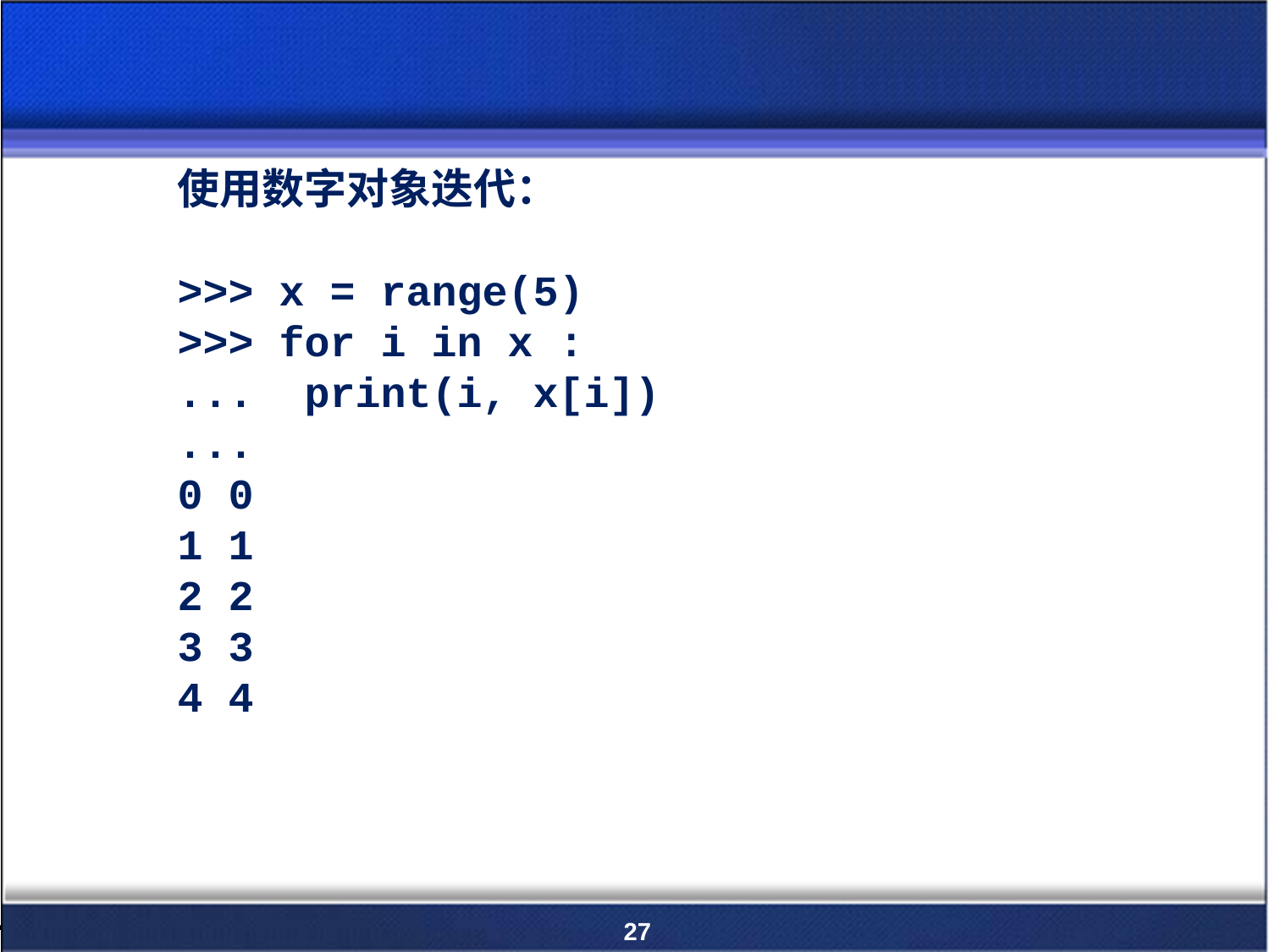

使用数字对象迭代：

>>> x = range(5)
>>> for i in x :
... 	print(i, x[i])
...
0 0
1 1
2 2
3 3
4 4
27